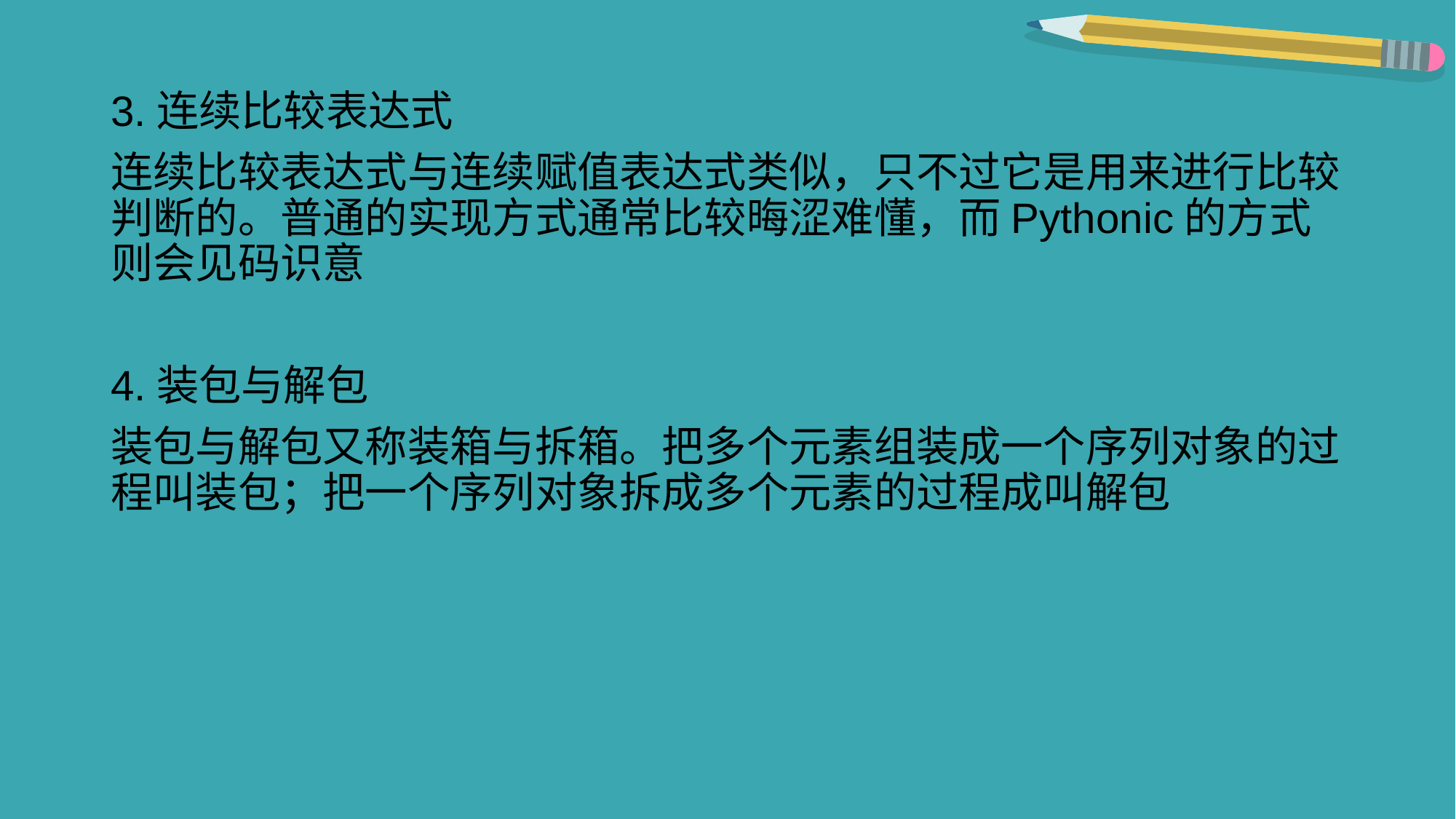

3.连续比较表达式
连续比较表达式与连续赋值表达式类似，只不过它是用来进行比较判断的。普通的实现方式通常比较晦涩难懂，而Pythonic的方式则会见码识意

4.装包与解包
装包与解包又称装箱与拆箱。把多个元素组装成一个序列对象的过程叫装包；把一个序列对象拆成多个元素的过程成叫解包